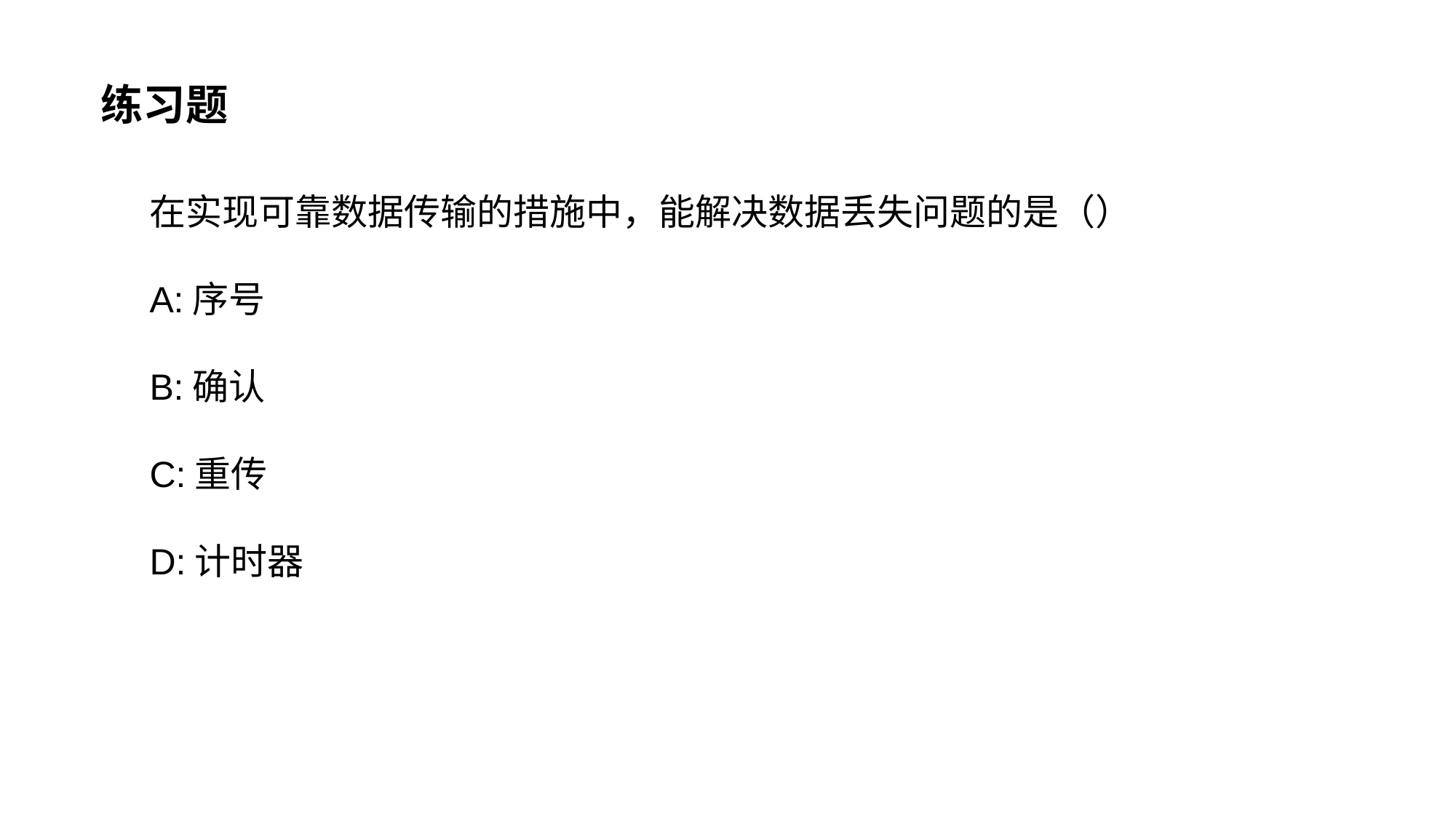

练习题
在实现可靠数据传输的措施中，能解决数据丢失问题的是（）

A:序号

B:确认

C:重传

D:计时器